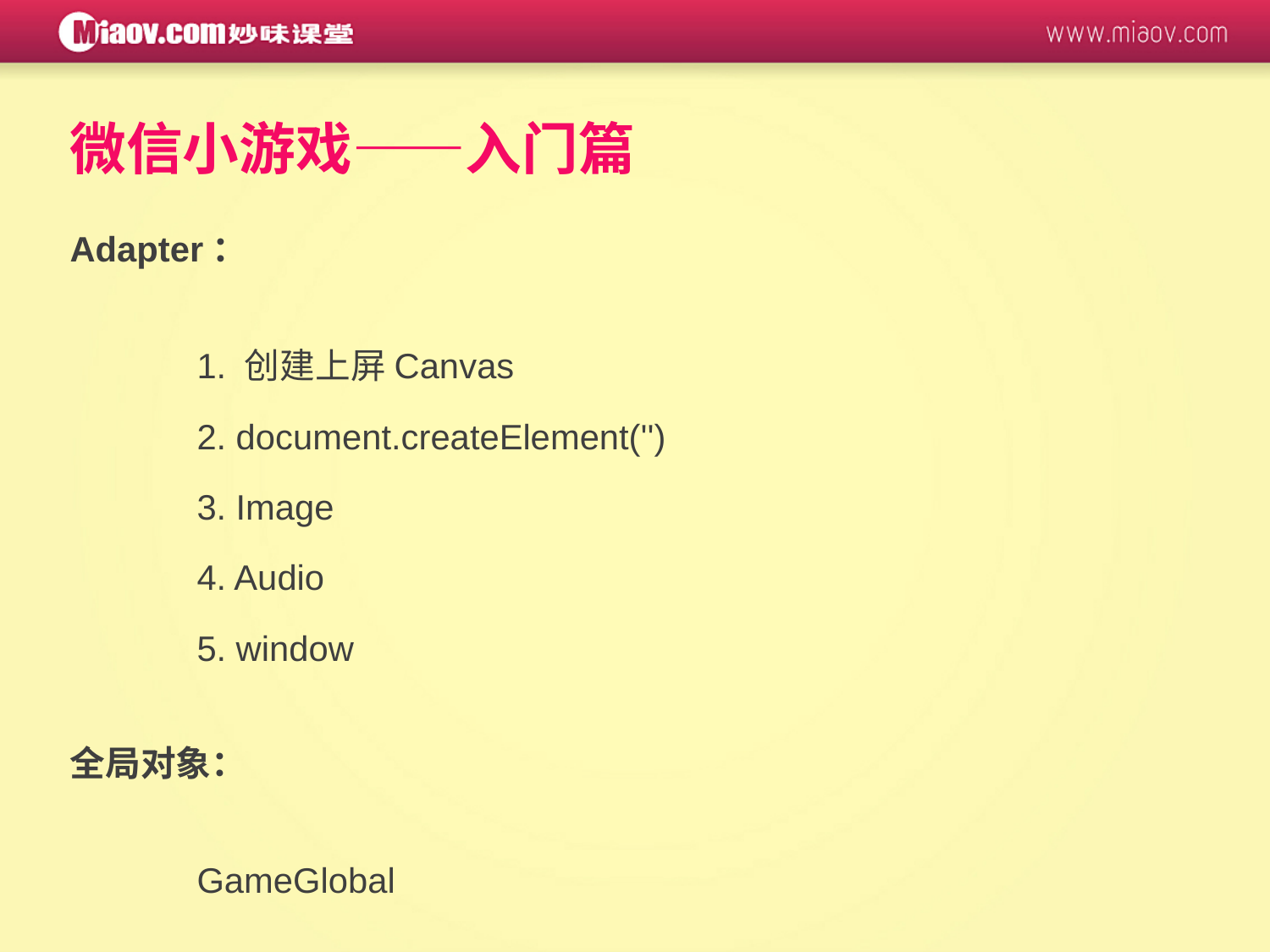

微信小游戏——入门篇

Adapter：

	1. 创建上屏Canvas
	2. document.createElement('')
	3. Image
	4. Audio
	5. window

全局对象：

	GameGlobal